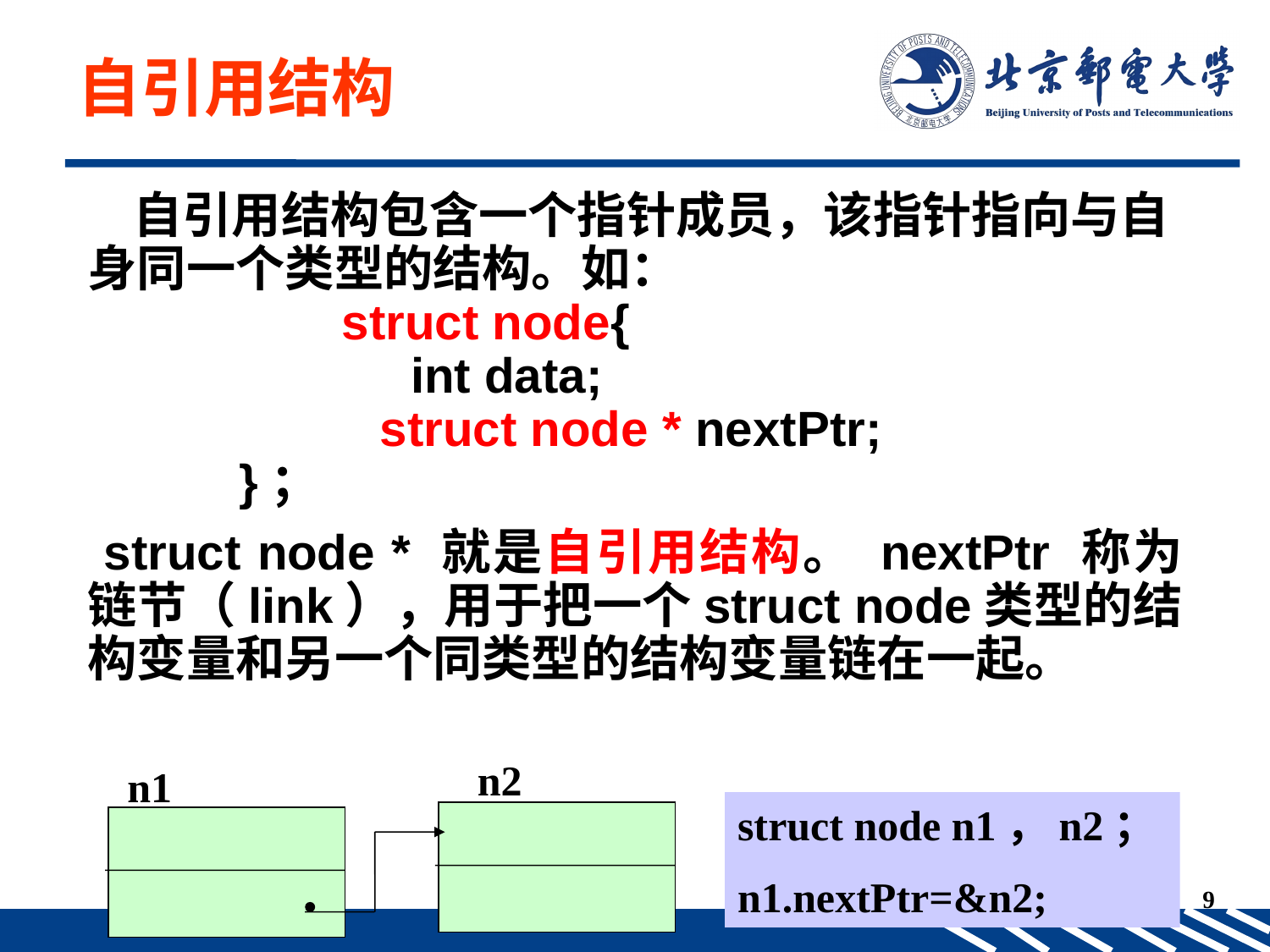

自引用结构
   自引用结构包含一个指针成员，该指针指向与自身同一个类型的结构。如：
		struct node{
		     int data;
	            struct node * nextPtr;
           }；

 struct node * 就是自引用结构。 nextPtr 称为链节（link），用于把一个struct node类型的结构变量和另一个同类型的结构变量链在一起。
n2

n1

struct node n1，n2；
n1.nextPtr=&n2;

9